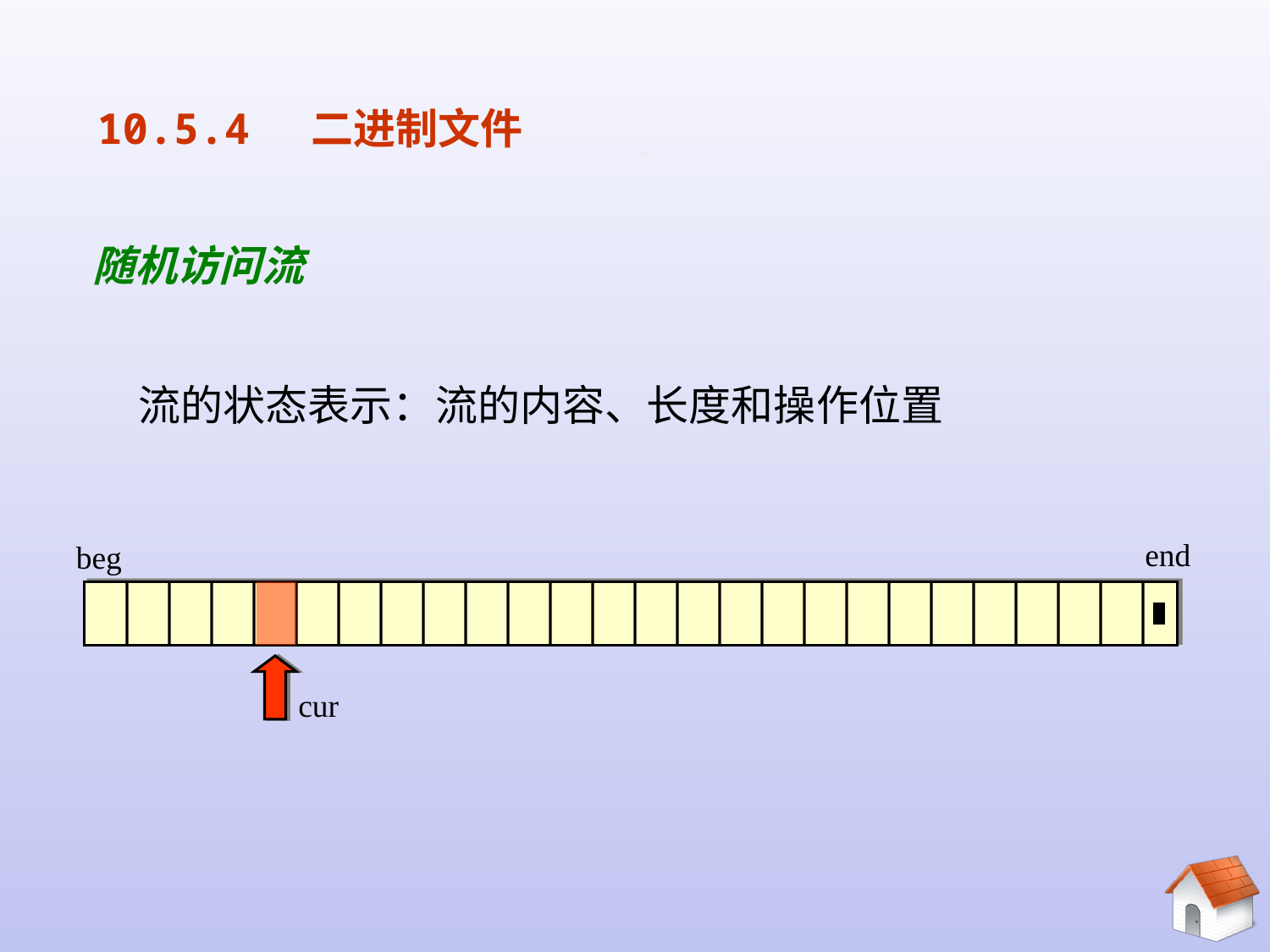

# 10.5.4  二进制文件
10.5.4  二进制文件
随机访问流
流的状态表示：流的内容、长度和操作位置
end
beg

cur